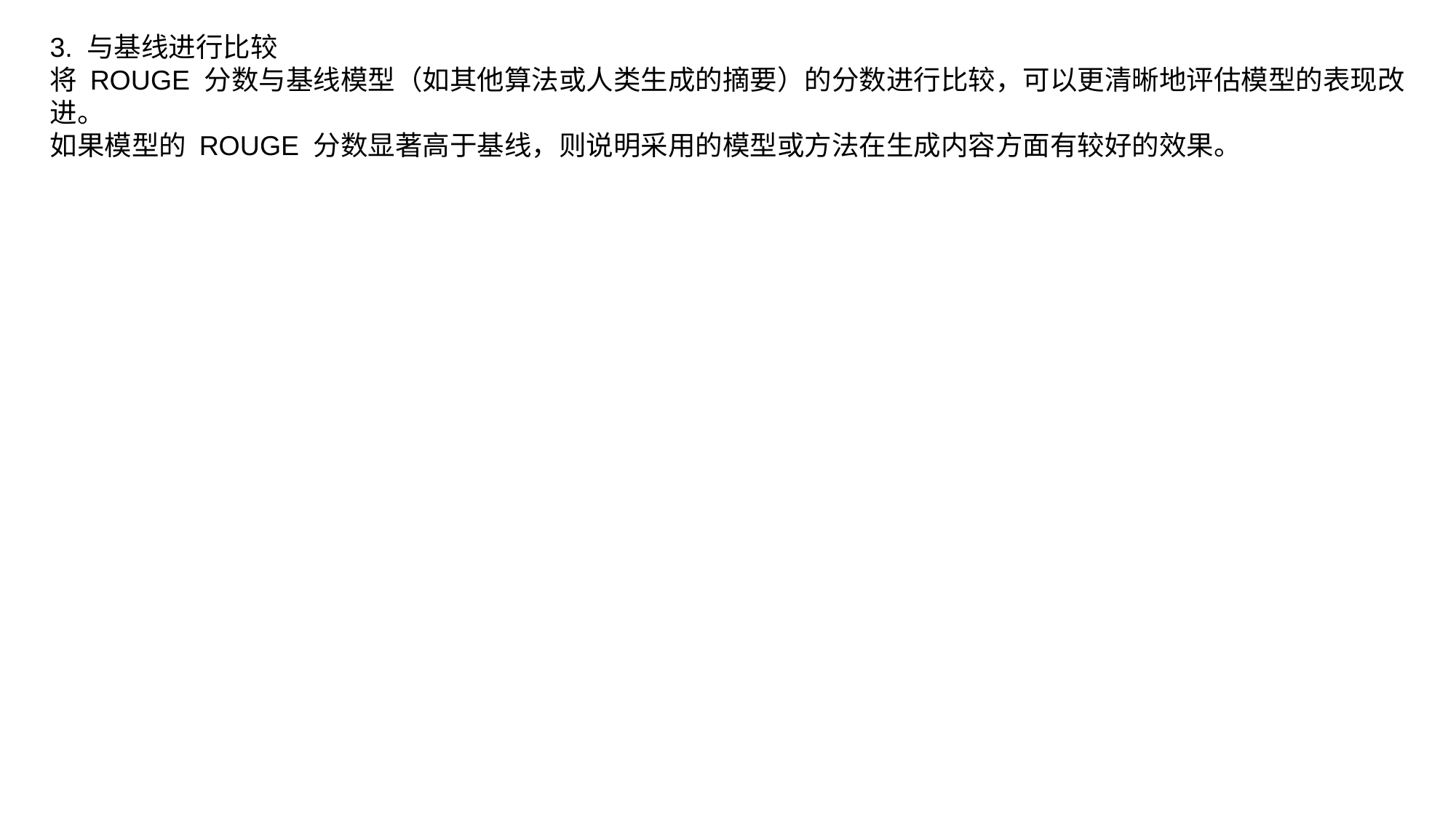

3. 与基线进行比较
将 ROUGE 分数与基线模型（如其他算法或人类生成的摘要）的分数进行比较，可以更清晰地评估模型的表现改进。
如果模型的 ROUGE 分数显著高于基线，则说明采用的模型或方法在生成内容方面有较好的效果。